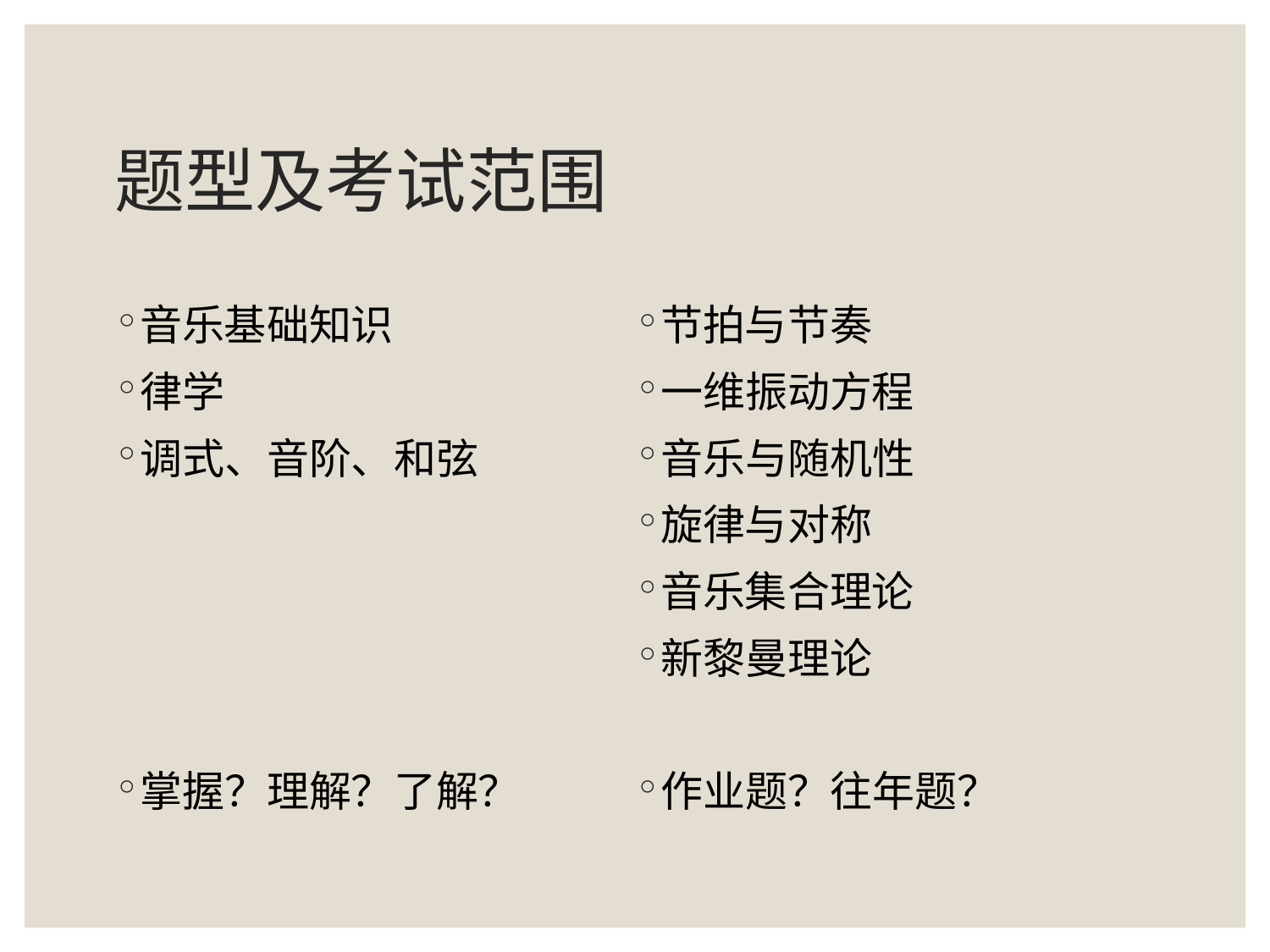

# 题型及考试范围
音乐基础知识
律学
调式、音阶、和弦

掌握？理解？了解？

节拍与节奏
一维振动方程
音乐与随机性
旋律与对称
音乐集合理论
新黎曼理论

作业题？往年题？